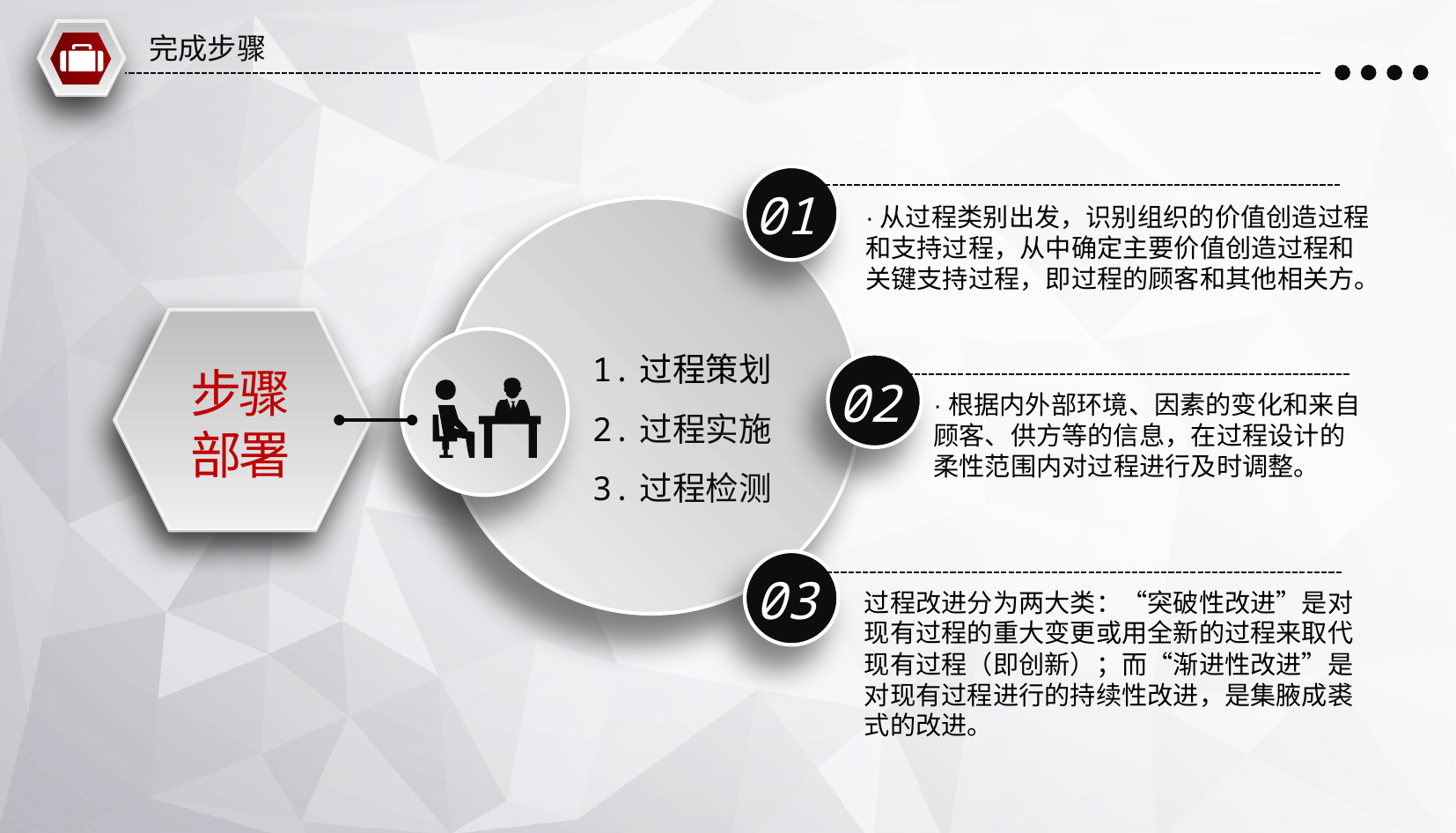

完成步骤

01
·从过程类别出发，识别组织的价值创造过程
和支持过程，从中确定主要价值创造过程和
关键支持过程，即过程的顾客和其他相关方。

步骤
部署
1.过程策划
2.过程实施
3.过程检测

02

·根据内外部环境、因素的变化和来自
顾客、供方等的信息，在过程设计的
柔性范围内对过程进行及时调整。

03
过程改进分为两大类：“突破性改进”是对
现有过程的重大变更或用全新的过程来取代
现有过程（即创新）；而“渐进性改进”是
对现有过程进行的持续性改进，是集腋成裘
式的改进。